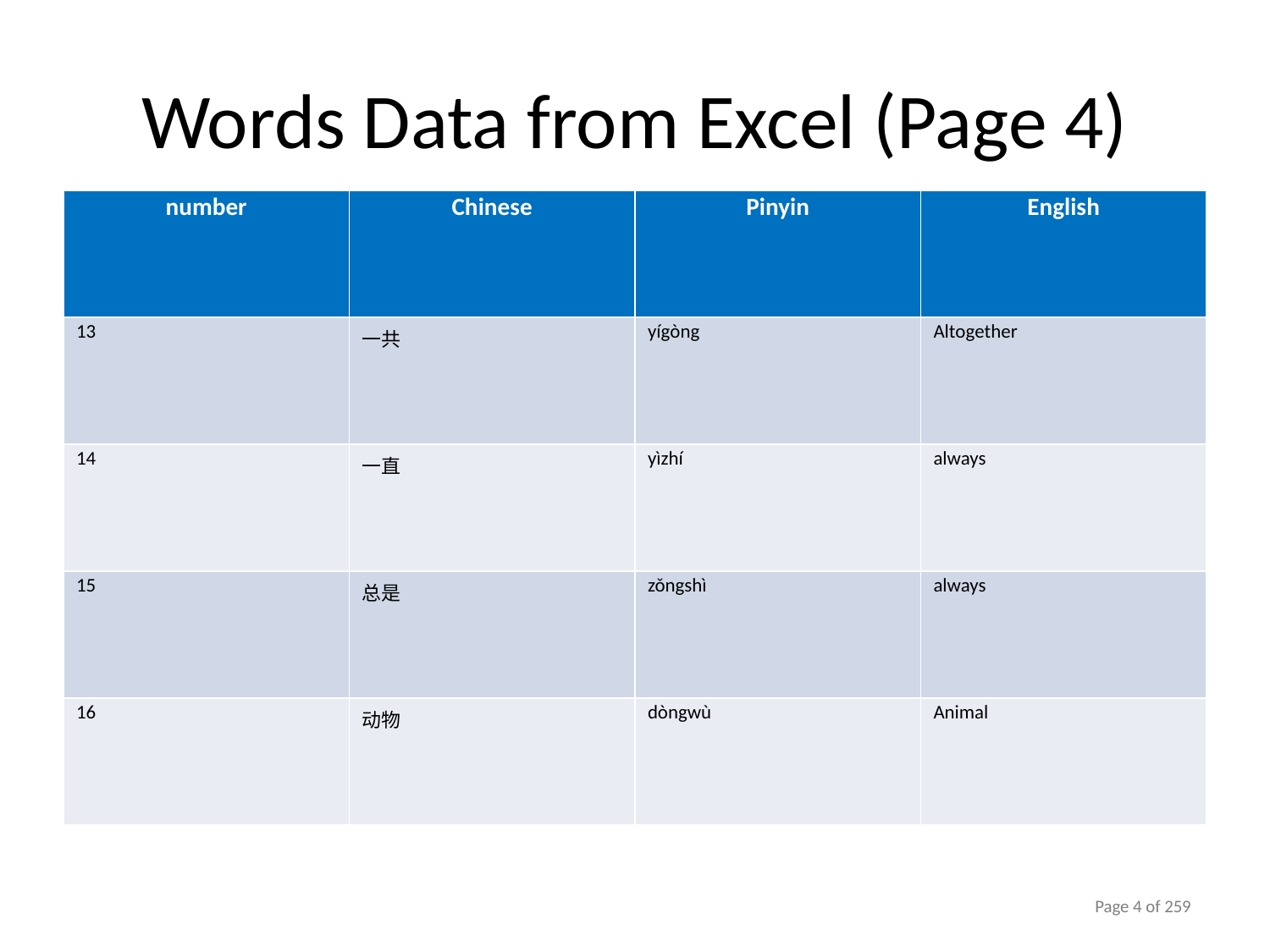

# Words Data from Excel (Page 4)
| number | Chinese | Pinyin | English |
| --- | --- | --- | --- |
| 13 | 一共 | yígòng | Altogether |
| 14 | 一直 | yìzhí | always |
| 15 | 总是 | zǒngshì | always |
| 16 | 动物 | dòngwù | Animal |

Page 4 of 259